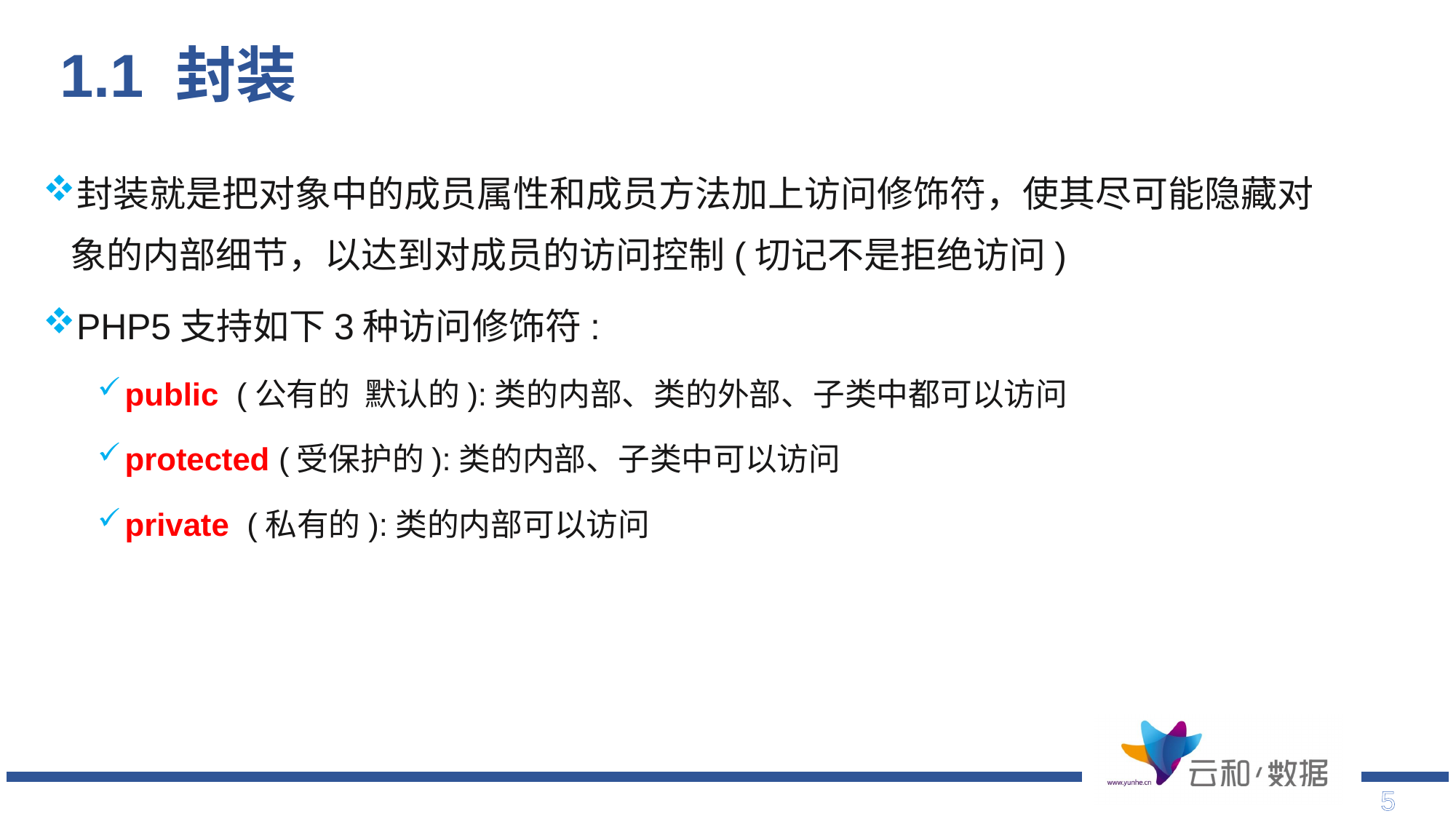

# 1.1 封装
封装就是把对象中的成员属性和成员方法加上访问修饰符，使其尽可能隐藏对     象的内部细节，以达到对成员的访问控制(切记不是拒绝访问)
PHP5支持如下3种访问修饰符:
public  (公有的  默认的):类的内部、类的外部、子类中都可以访问
protected (受保护的):类的内部、子类中可以访问
private  (私有的):类的内部可以访问